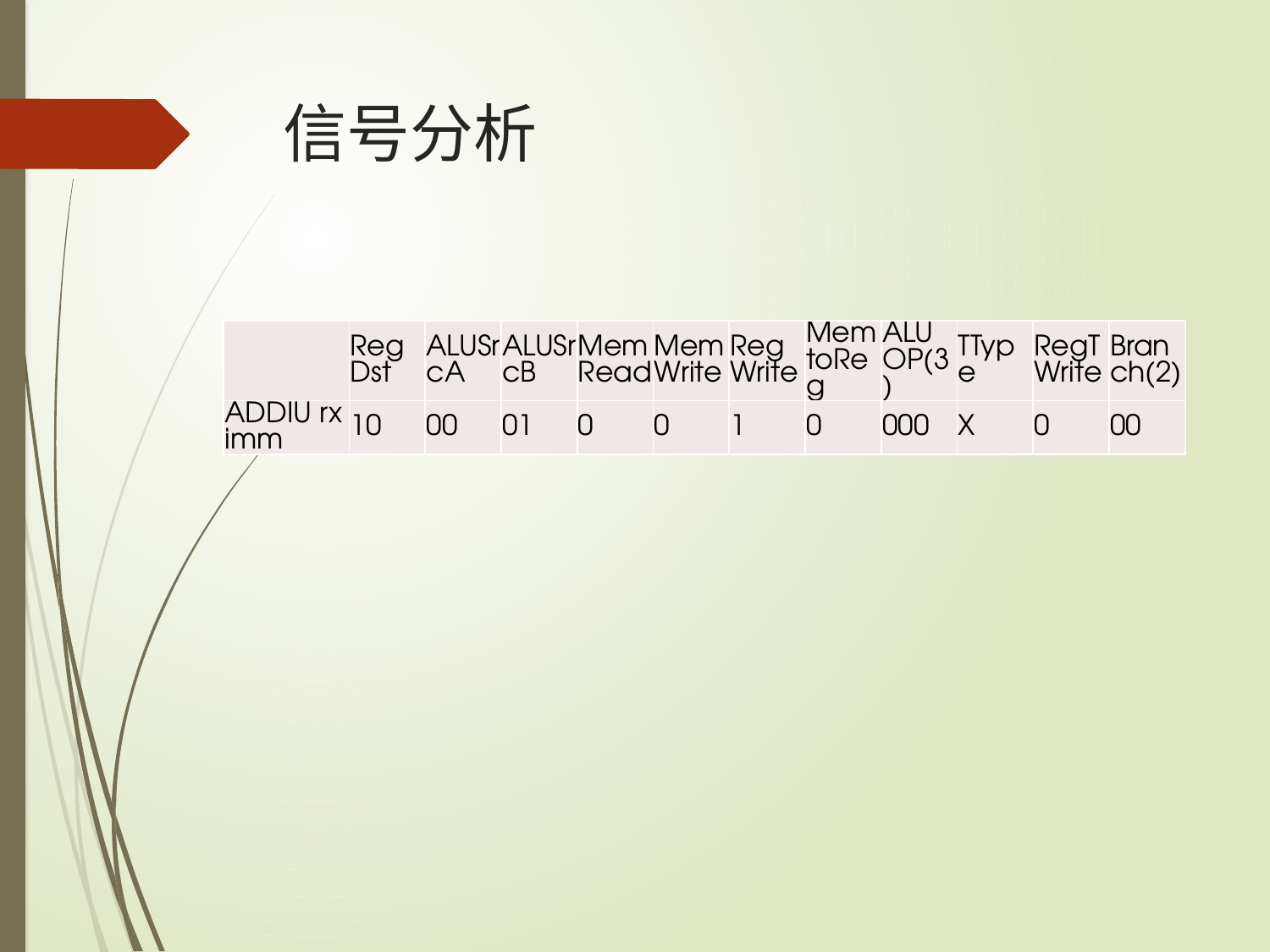

# 信号分析
|  | RegDst | ALUSrcA | ALUSrcB | MemRead | MemWrite | RegWrite | MemtoReg | ALUOP(3) | TType | RegTWrite | Branch(2) |
| --- | --- | --- | --- | --- | --- | --- | --- | --- | --- | --- | --- |
| ADDIU rx imm | 10 | 00 | 01 | 0 | 0 | 1 | 0 | 000 | X | 0 | 00 |